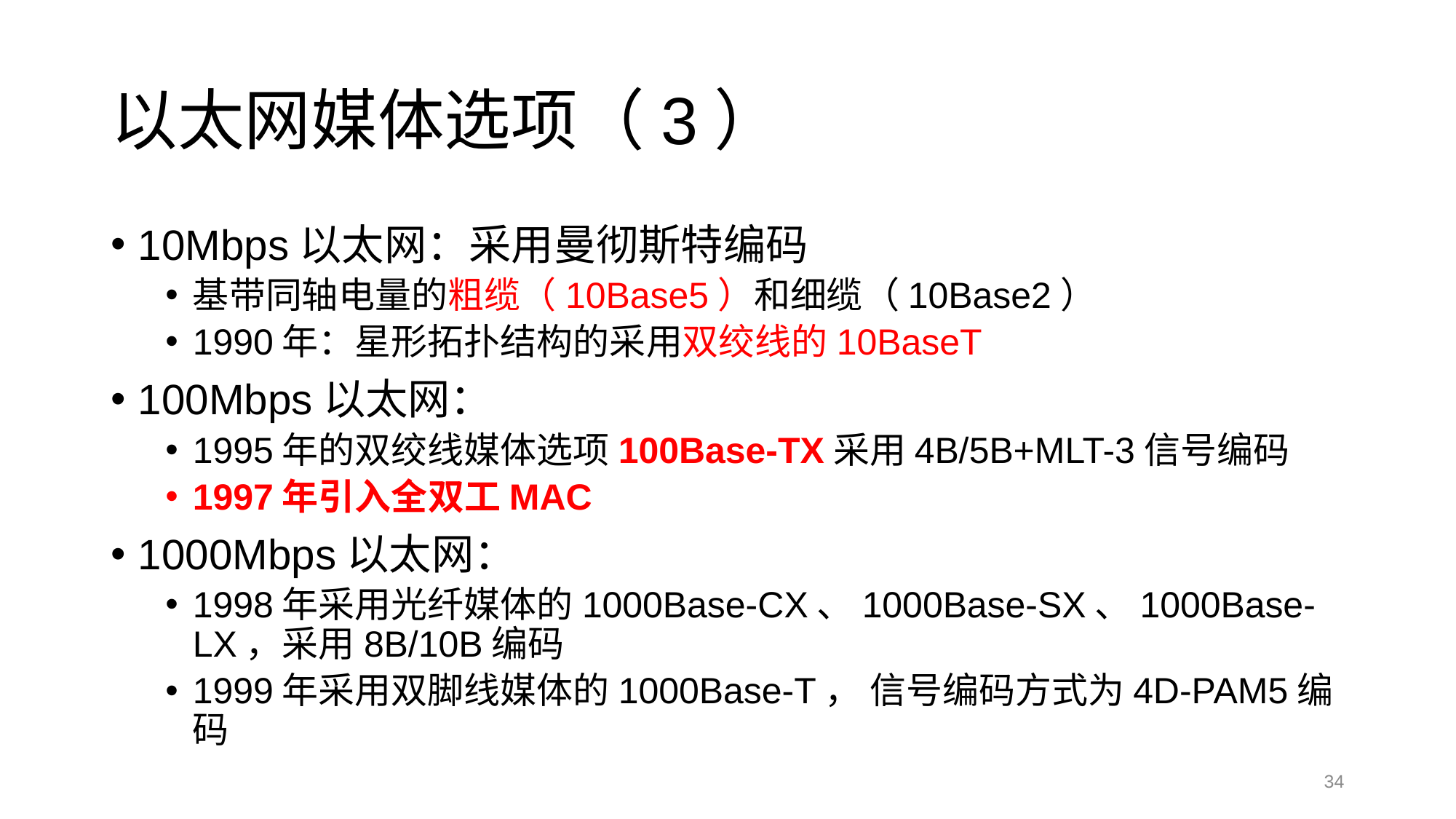

# 以太网媒体选项（3）
10Mbps以太网：采用曼彻斯特编码
基带同轴电量的粗缆（10Base5）和细缆（10Base2）
1990年：星形拓扑结构的采用双绞线的10BaseT
100Mbps以太网：
1995年的双绞线媒体选项100Base-TX采用4B/5B+MLT-3信号编码
1997年引入全双工MAC
1000Mbps以太网：
1998年采用光纤媒体的1000Base-CX、1000Base-SX、1000Base-LX，采用8B/10B编码
1999年采用双脚线媒体的1000Base-T， 信号编码方式为4D-PAM5编码

34